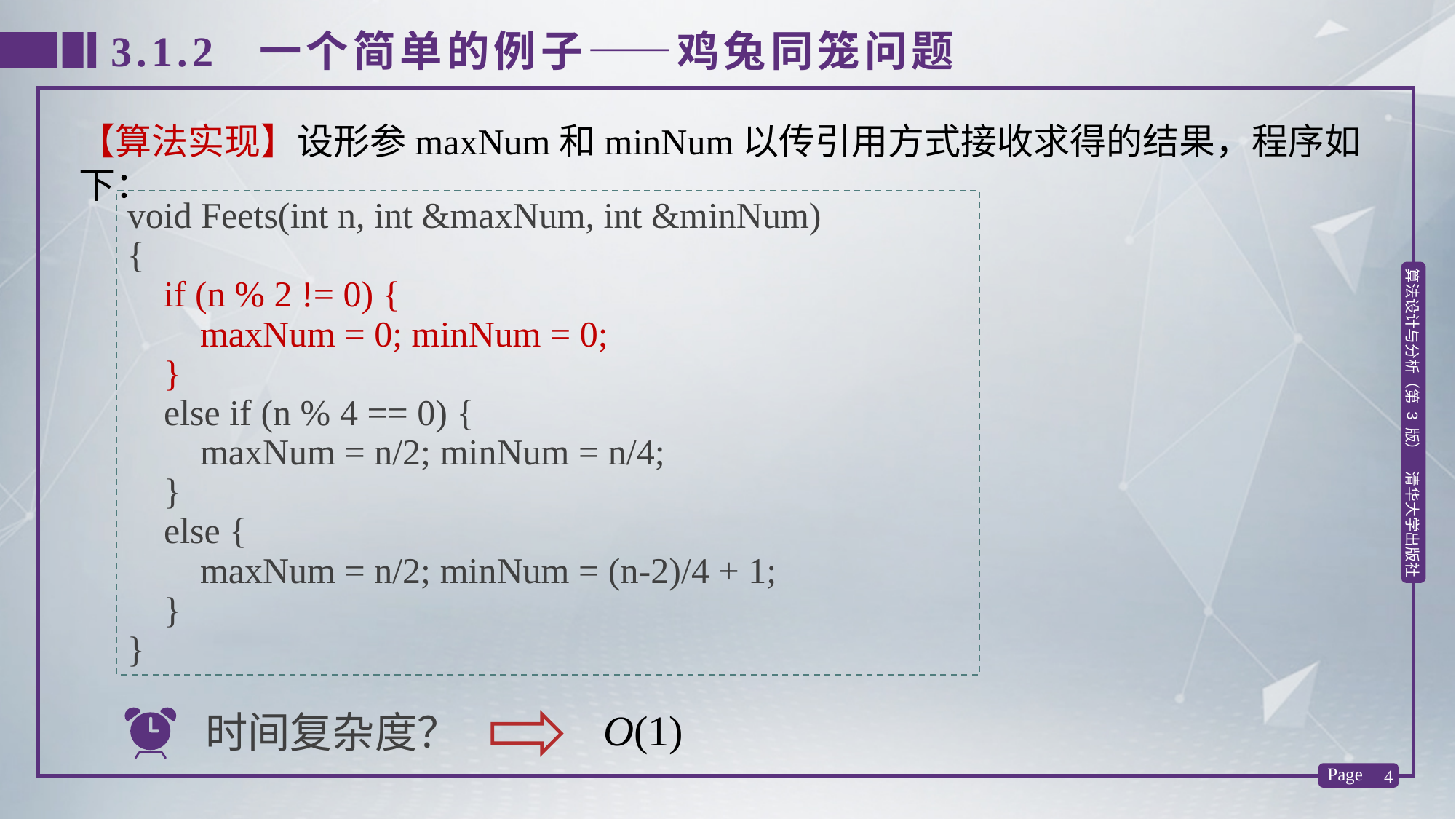

3.1.2  一个简单的例子——鸡兔同笼问题
【算法实现】设形参maxNum和minNum以传引用方式接收求得的结果，程序如下：
void Feets(int n, int &maxNum, int &minNum)
{
    if (n % 2 != 0) {
        maxNum = 0; minNum = 0;
    }
    else if (n % 4 == 0) {
        maxNum = n/2; minNum = n/4;
    }
    else {
        maxNum = n/2; minNum = (n-2)/4 + 1;
    }
}
O(1)

时间复杂度？